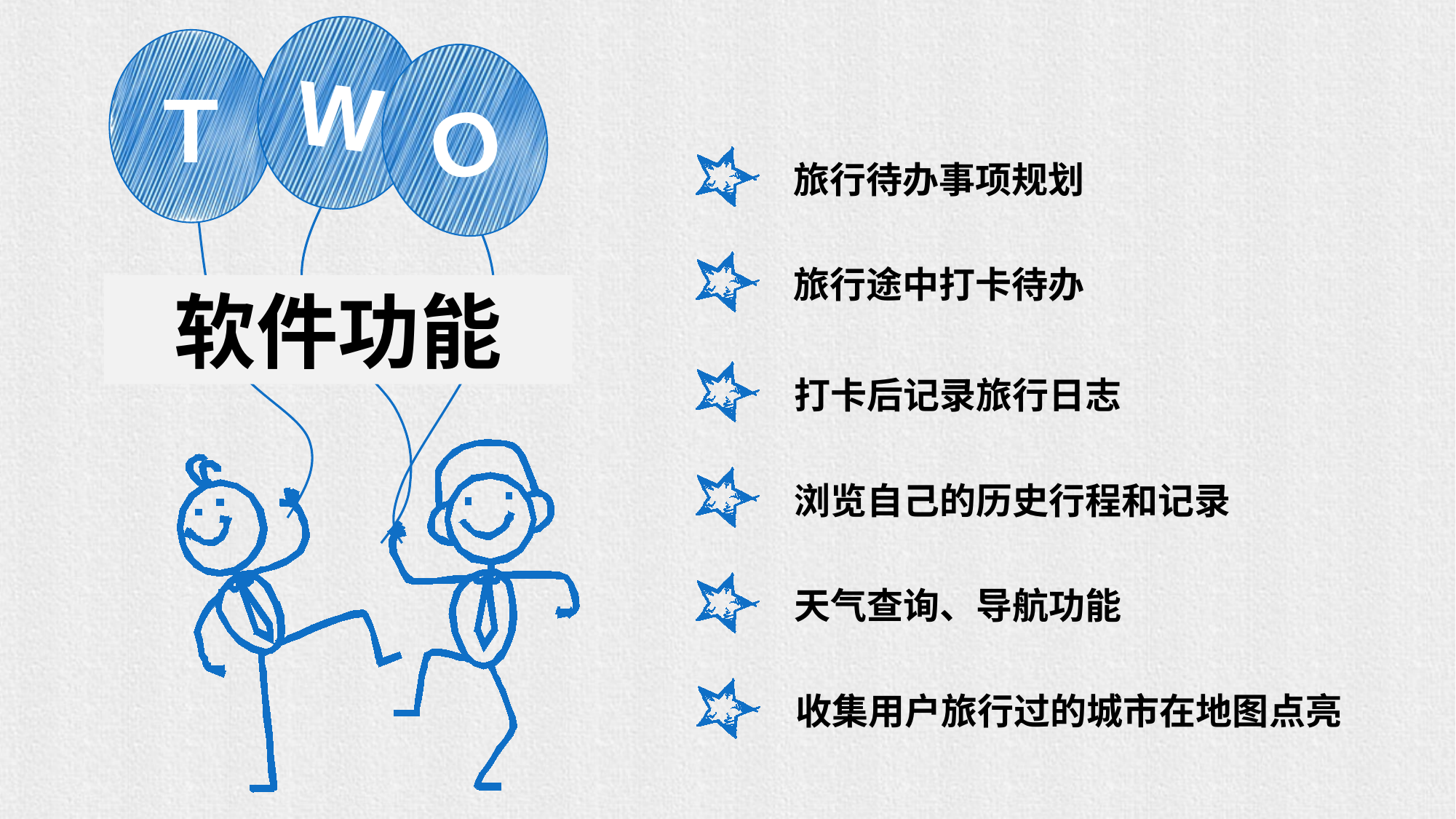

W

T

O

旅行待办事项规划

旅行途中打卡待办
软件功能

打卡后记录旅行日志

浏览自己的历史行程和记录

天气查询、导航功能

收集用户旅行过的城市在地图点亮